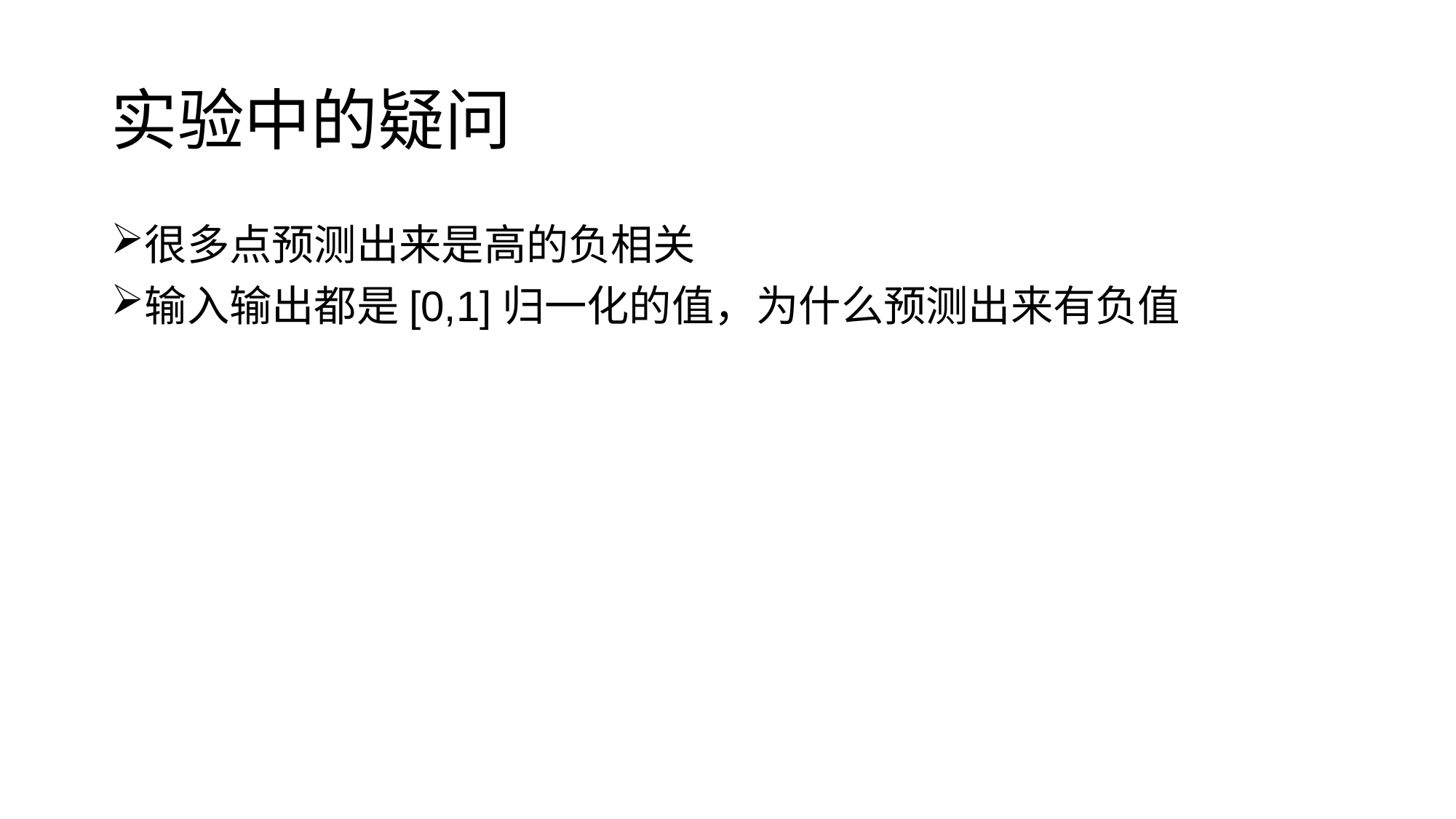

# 实验中的疑问
很多点预测出来是高的负相关
输入输出都是[0,1]归一化的值，为什么预测出来有负值